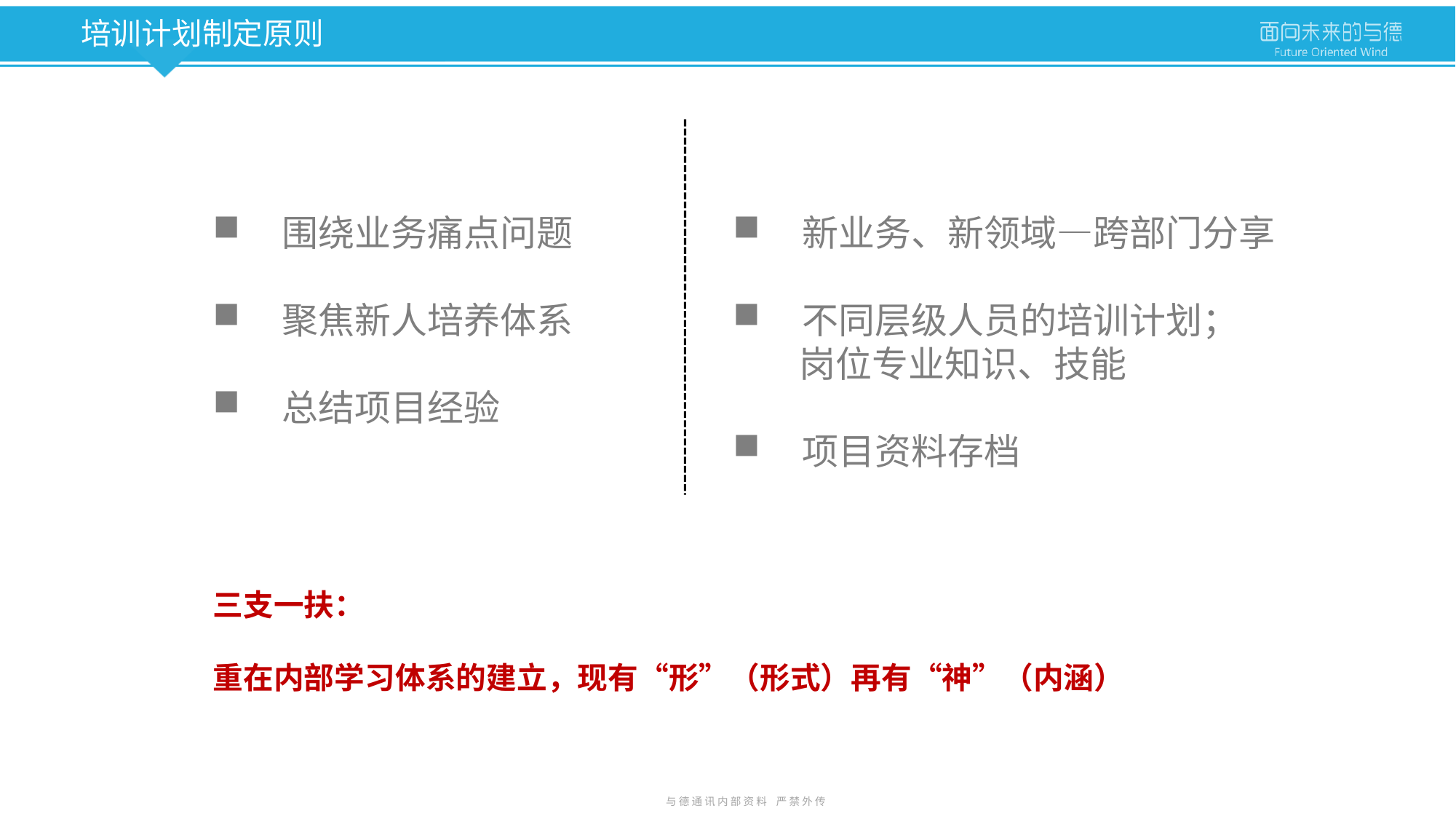

培训计划制定原则
    围绕业务痛点问题

    聚焦新人培养体系

    总结项目经验
    新业务、新领域—跨部门分享

    不同层级人员的培训计划；
       岗位专业知识、技能

    项目资料存档
三支一扶：

重在内部学习体系的建立，现有“形”（形式）再有“神”（内涵）